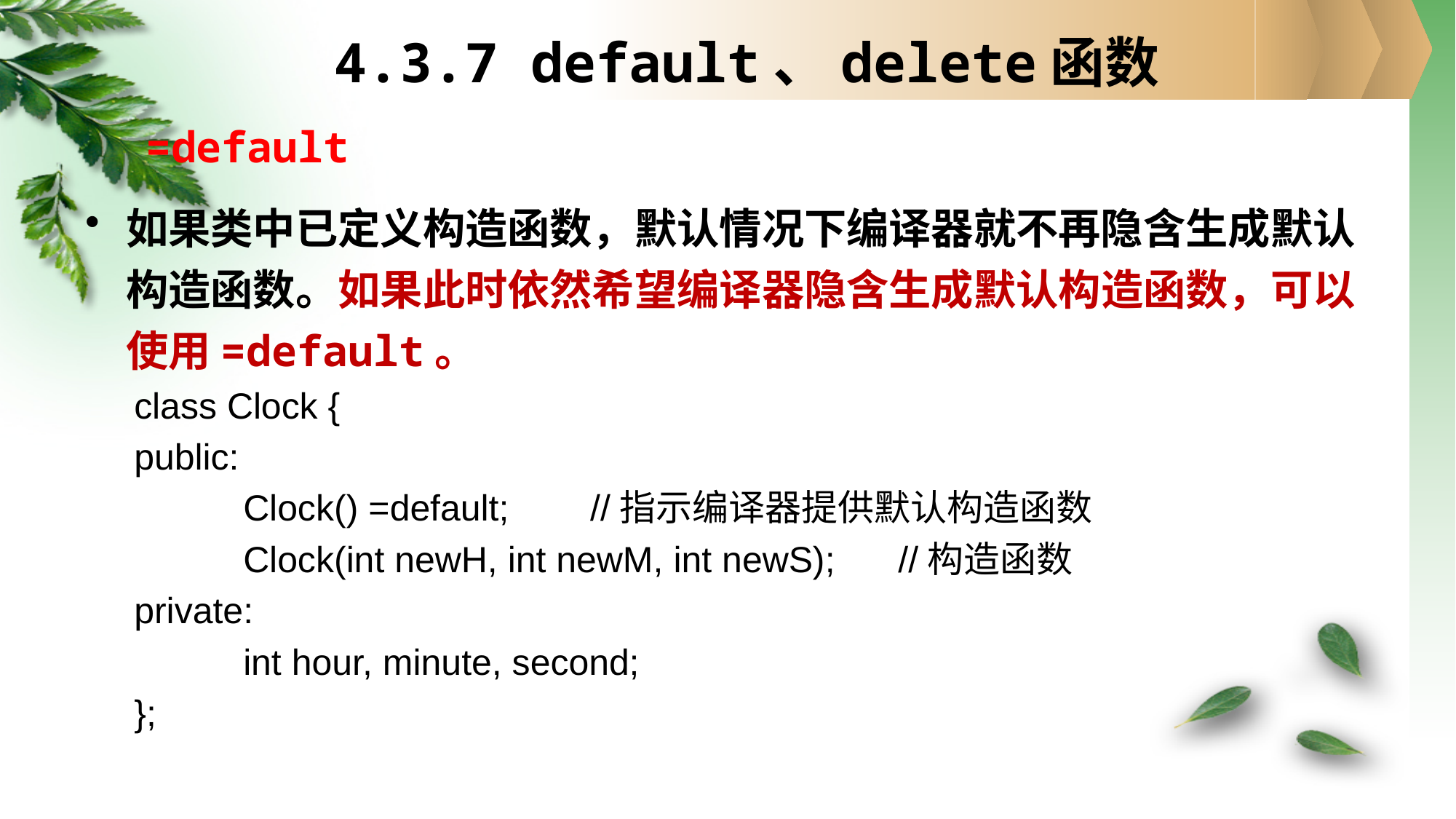

# 4.3.7 default、delete函数
=default
如果类中已定义构造函数，默认情况下编译器就不再隐含生成默认构造函数。如果此时依然希望编译器隐含生成默认构造函数，可以使用=default。
class Clock {
public:
	Clock() =default;        //指示编译器提供默认构造函数
	Clock(int newH, int newM, int newS);	//构造函数
private:
	int hour, minute, second;
};